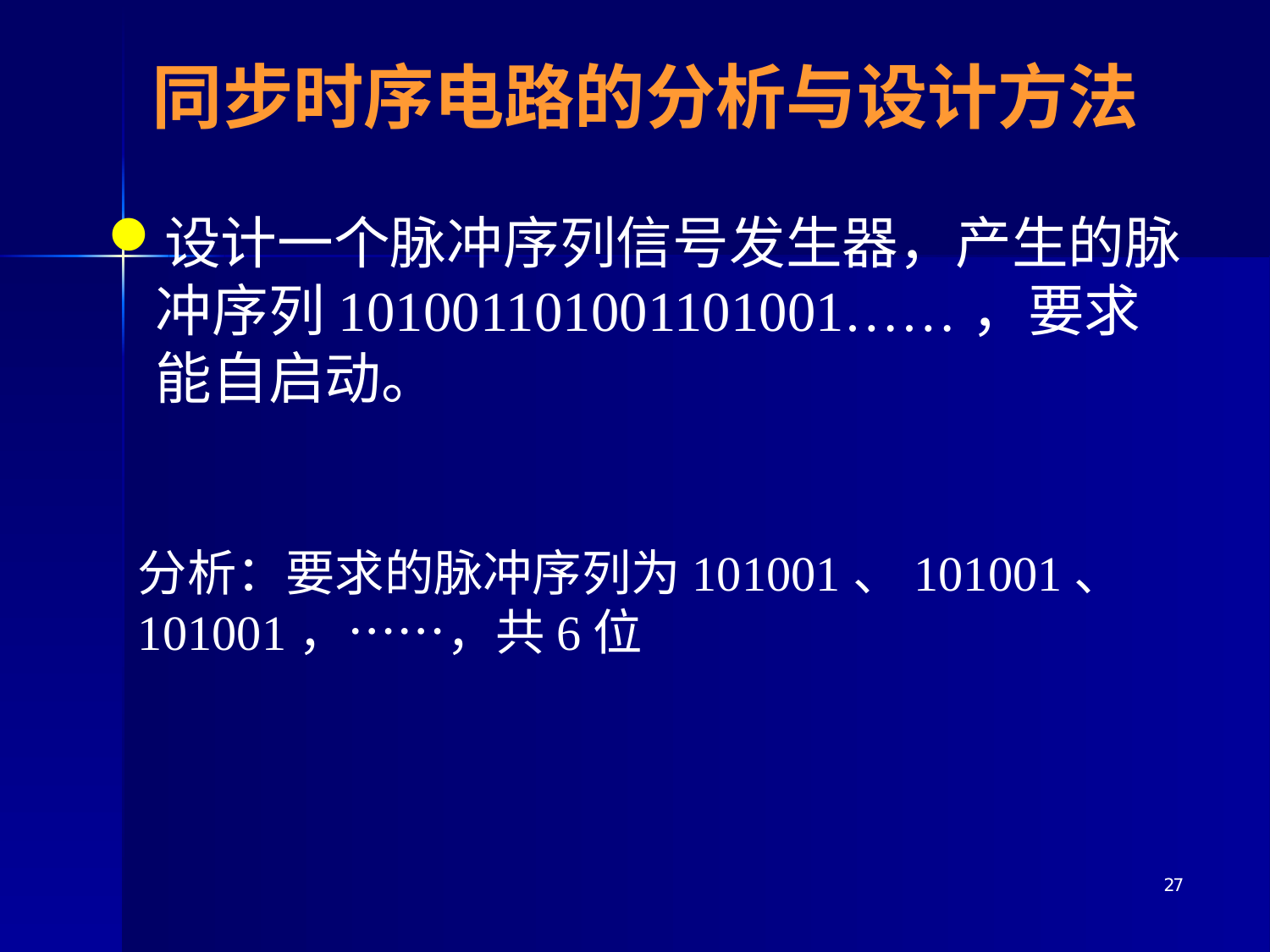

# 同步时序电路的分析与设计方法
设计一个脉冲序列信号发生器，产生的脉冲序列101001101001101001……，要求能自启动。
分析：要求的脉冲序列为101001、101001、101001，……，共6位
27